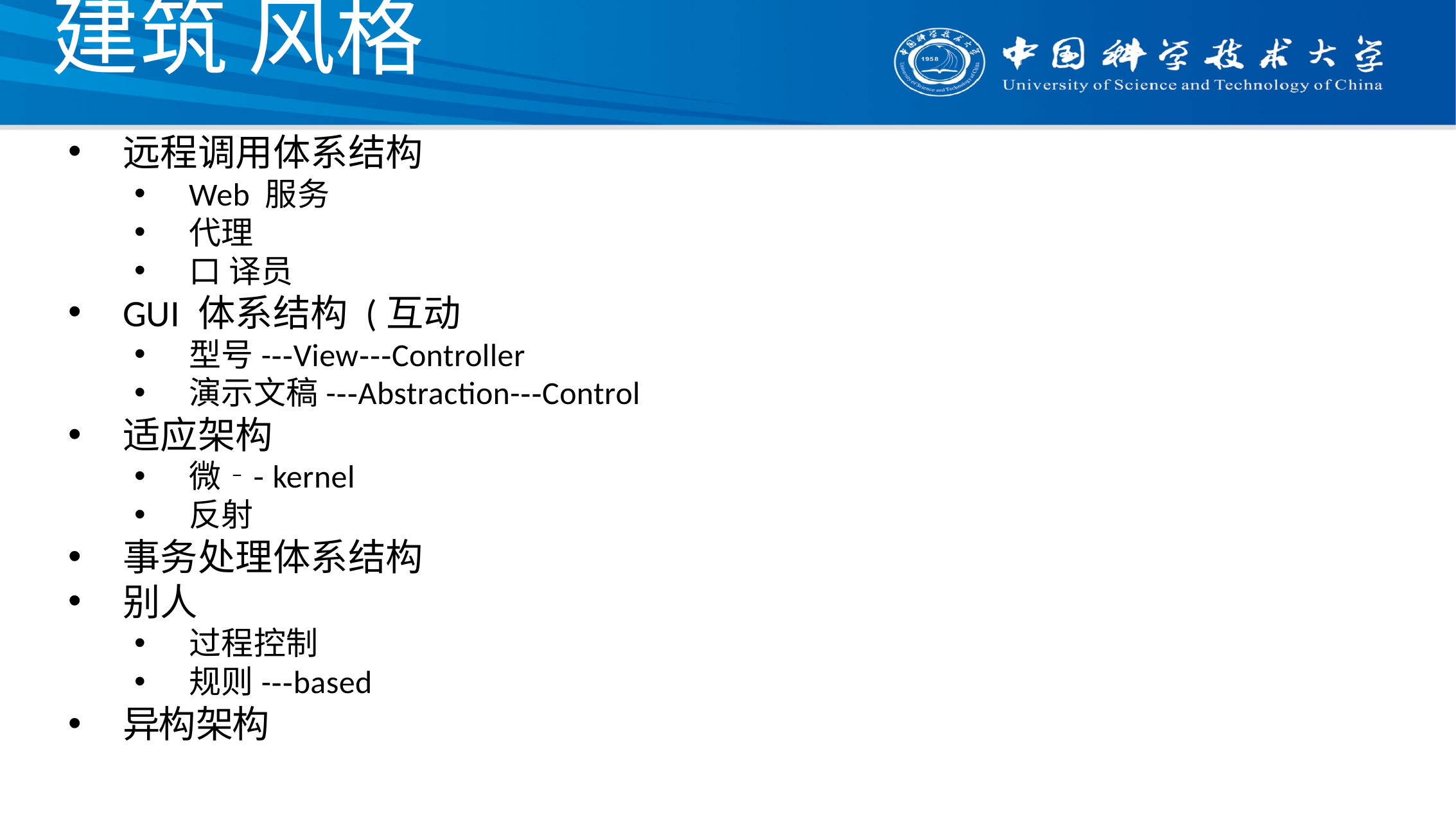

可靠、智能&可 伸缩 系统
# 建筑 风格
远程调用体系结构
Web 服务
代理
口 译员
GUI 体系结构 (互动
型号-‐‑View‐‑‐Controller
演示文稿-‐‑Abstraction-‐‑Control
适应架构
微‐‑kernel
反射
事务处理体系结构
别人
过程控制
规则-‐‑based
异构   架构
18